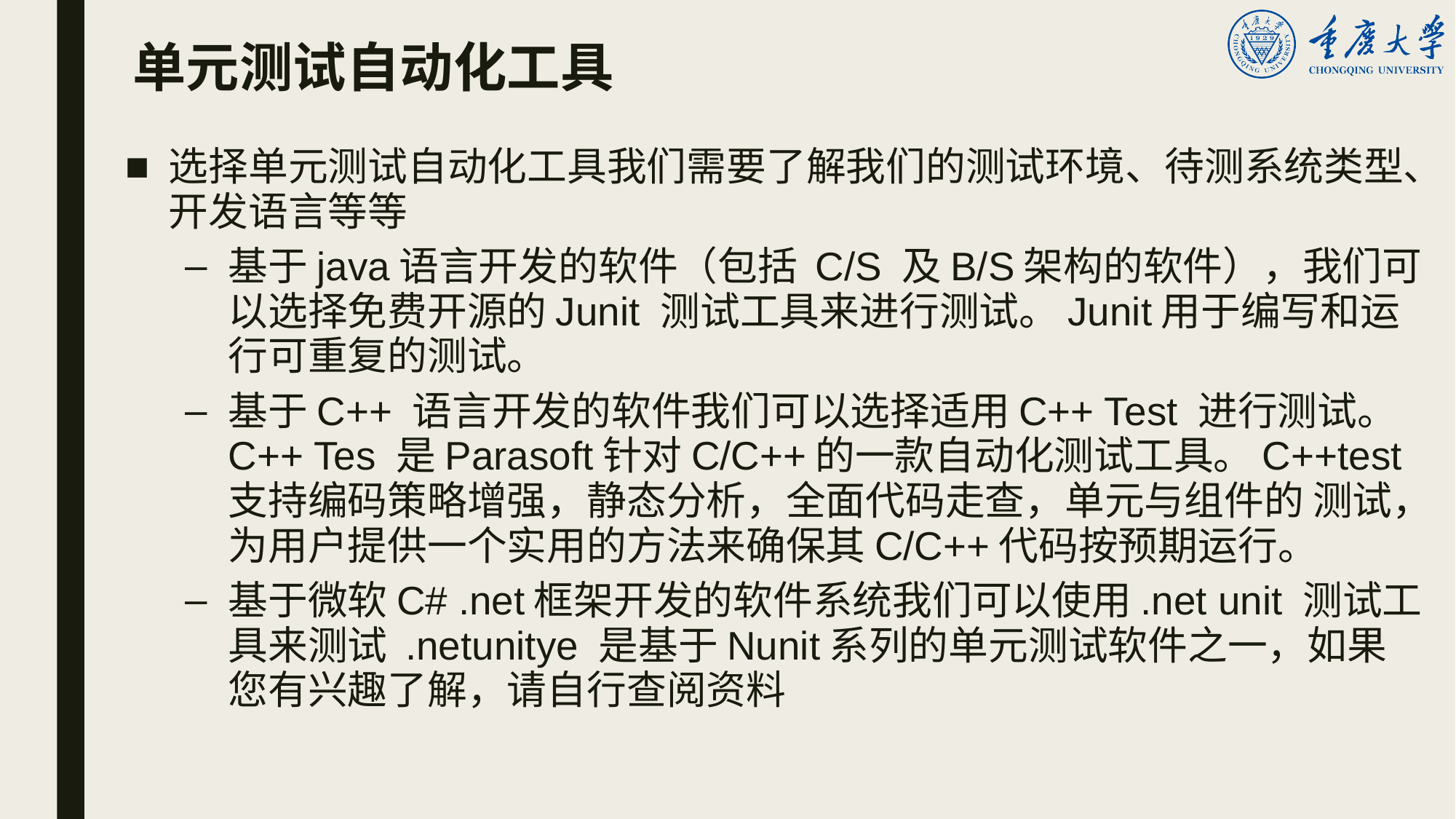

# 单元测试自动化工具
选择单元测试自动化工具我们需要了解我们的测试环境、待测系统类型、开发语言等等
基于java语言开发的软件（包括 C/S 及B/S架构的软件），我们可以选择免费开源的Junit 测试工具来进行测试。Junit用于编写和运行可重复的测试。
基于C++ 语言开发的软件我们可以选择适用C++ Test 进行测试。C++ Tes 是Parasoft针对C/C++的一款自动化测试工具。C++test支持编码策略增强，静态分析，全面代码走查，单元与组件的 测试，为用户提供一个实用的方法来确保其C/C++代码按预期运行。
基于微软C# .net框架开发的软件系统我们可以使用.net unit 测试工具来测试 .netunitye 是基于Nunit系列的单元测试软件之一，如果您有兴趣了解，请自行查阅资料